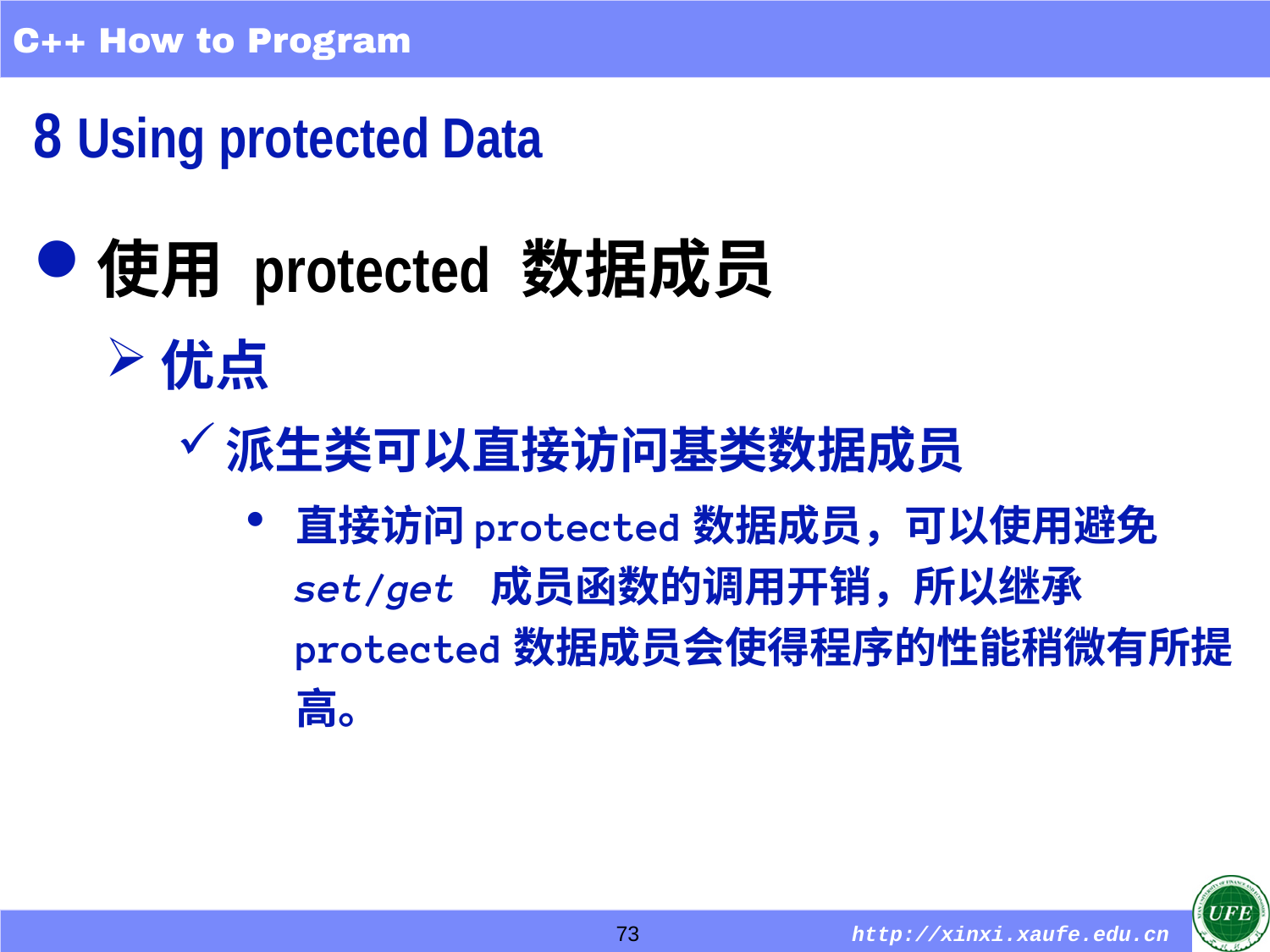

8 Using protected Data
使用 protected 数据成员
优点
派生类可以直接访问基类数据成员
直接访问protected数据成员，可以使用避免 set/get 成员函数的调用开销，所以继承protected数据成员会使得程序的性能稍微有所提高。
73